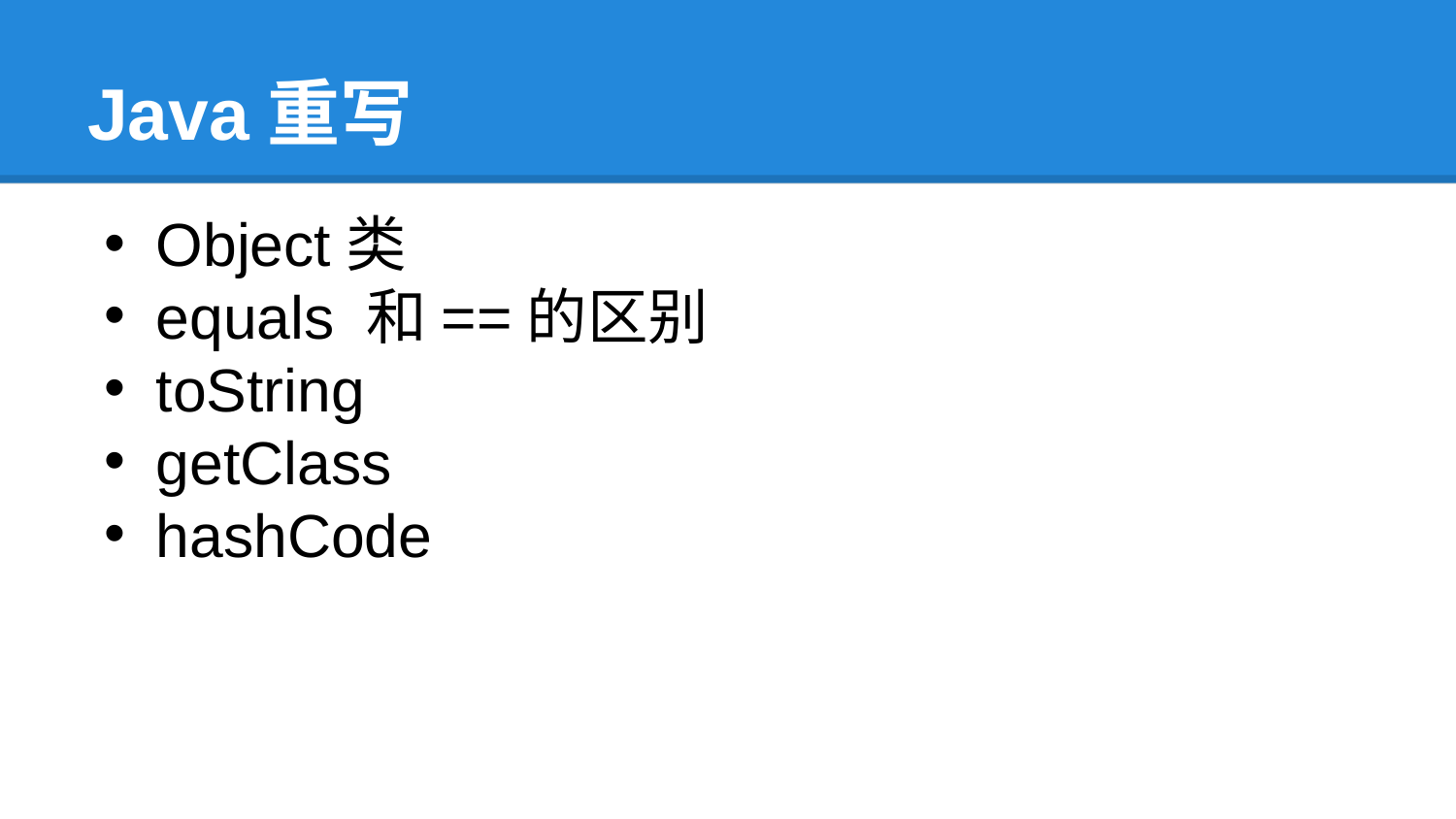

# Java重写
Object类
equals 和==的区别
toString
getClass
hashCode